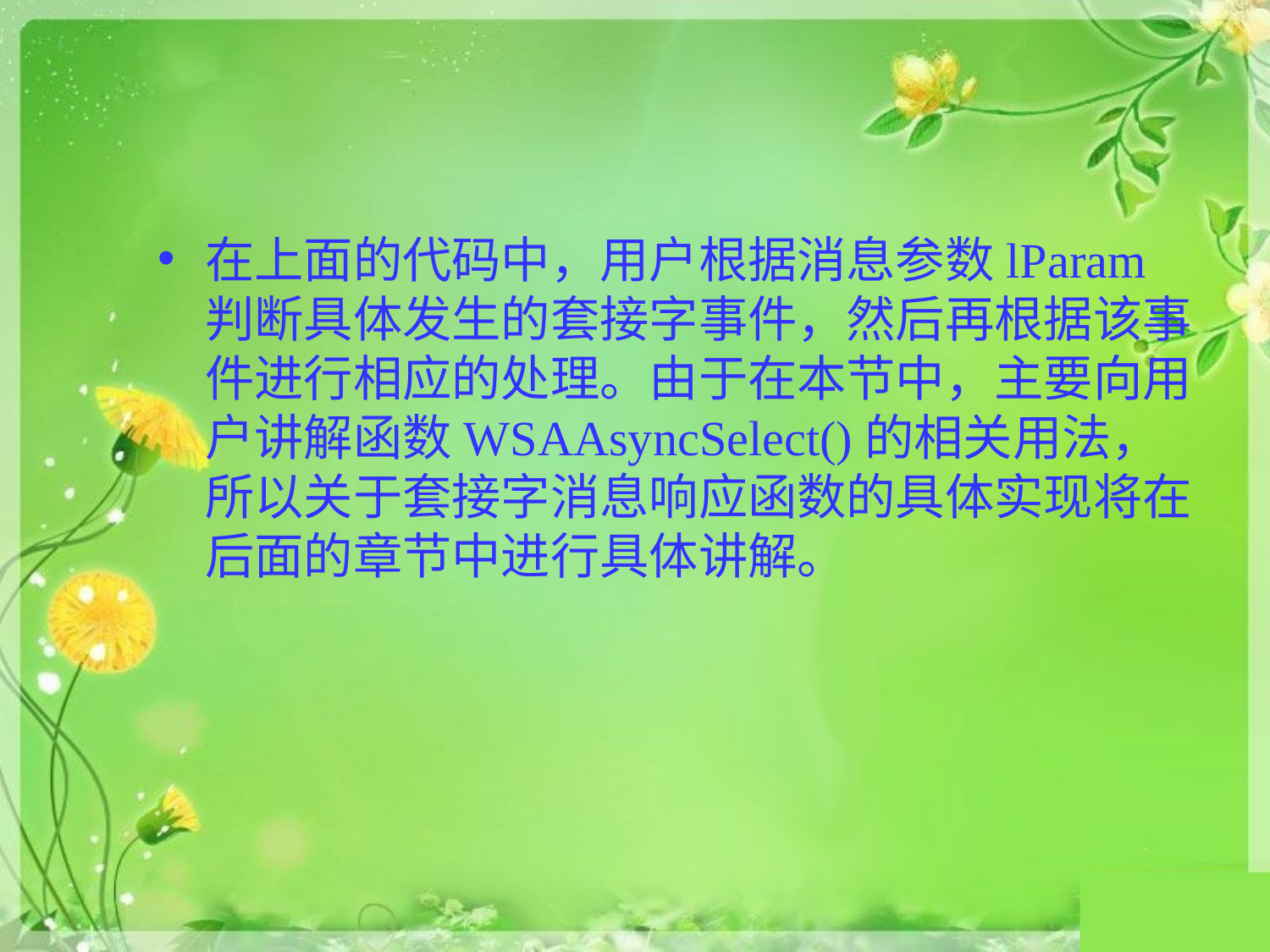

#
在上面的代码中，用户根据消息参数lParam判断具体发生的套接字事件，然后再根据该事件进行相应的处理。由于在本节中，主要向用户讲解函数WSAAsyncSelect()的相关用法，所以关于套接字消息响应函数的具体实现将在后面的章节中进行具体讲解。